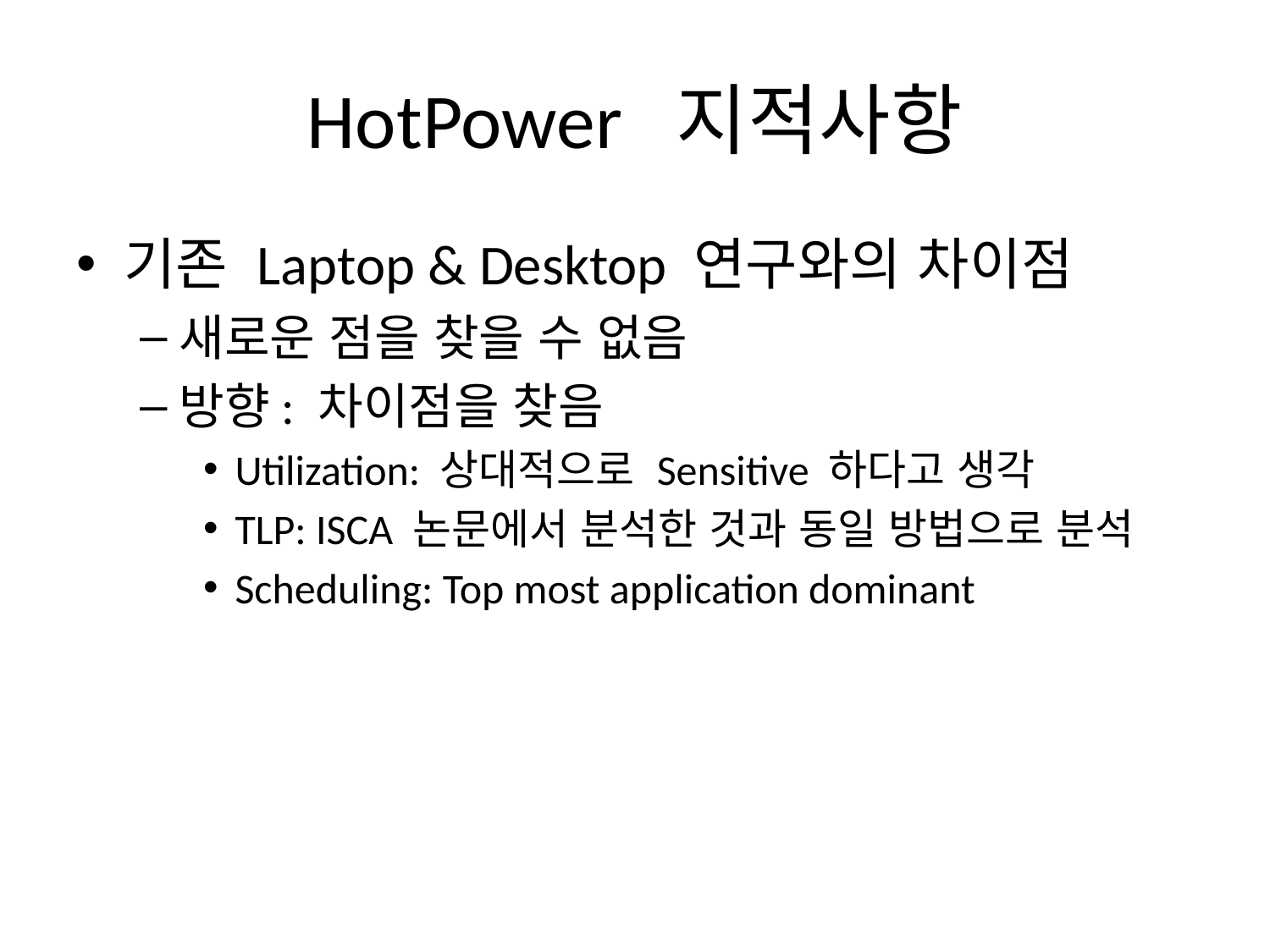

# HotPower  지적사항
기존 Laptop & Desktop 연구와의 차이점
새로운 점을 찾을 수 없음
방향: 차이점을 찾음
Utilization: 상대적으로 Sensitive 하다고 생각
TLP: ISCA 논문에서 분석한 것과 동일 방법으로 분석
Scheduling: Top most application dominant